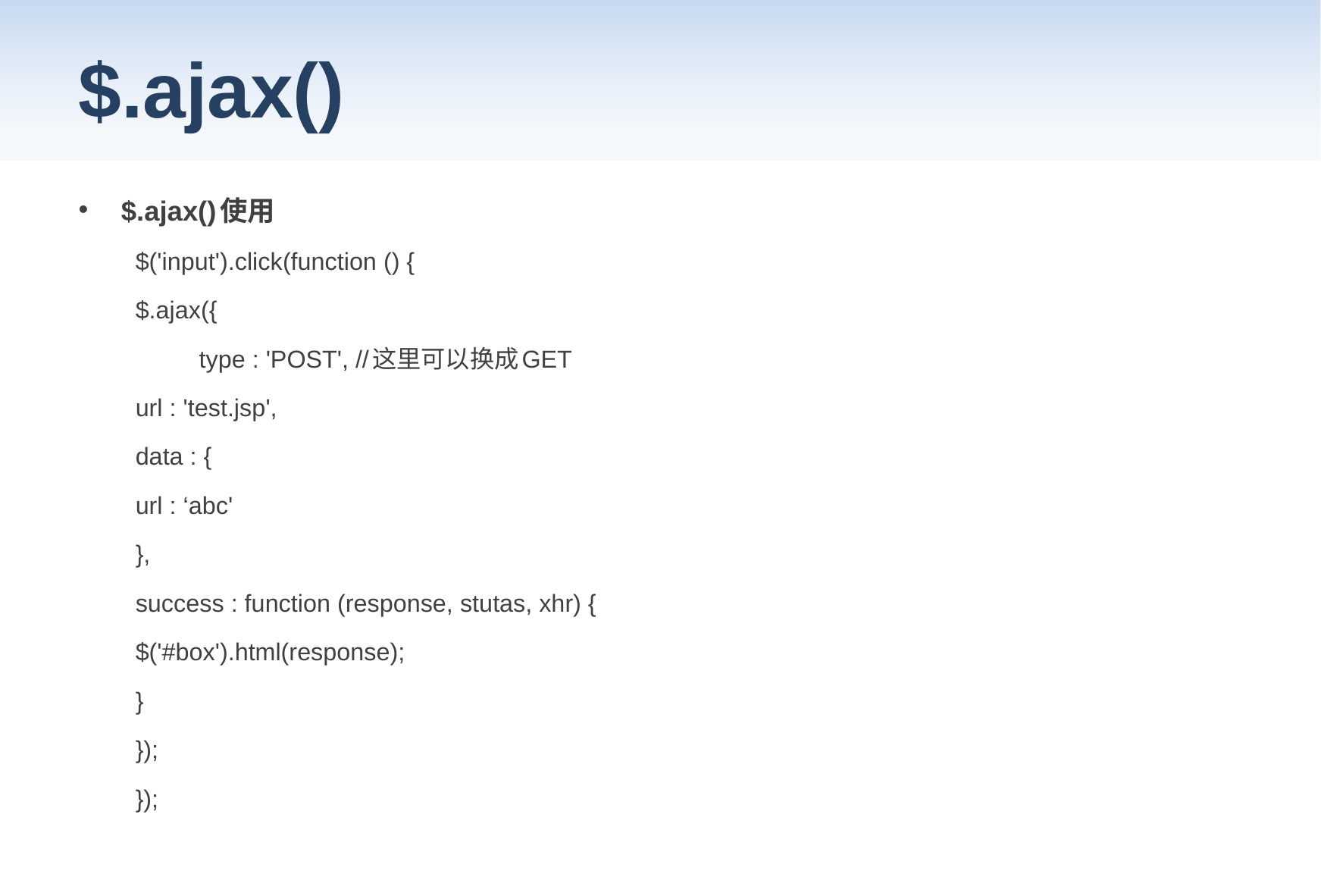

# $.ajax()
$.ajax()使用
$('input').click(function () {
	$.ajax({
      		 type : 'POST', //这里可以换成GET
		url : 'test.jsp',
		data : {
			url : ‘abc'
		},
		success : function (response, stutas, xhr) {
			$('#box').html(response);
		}
	});
});